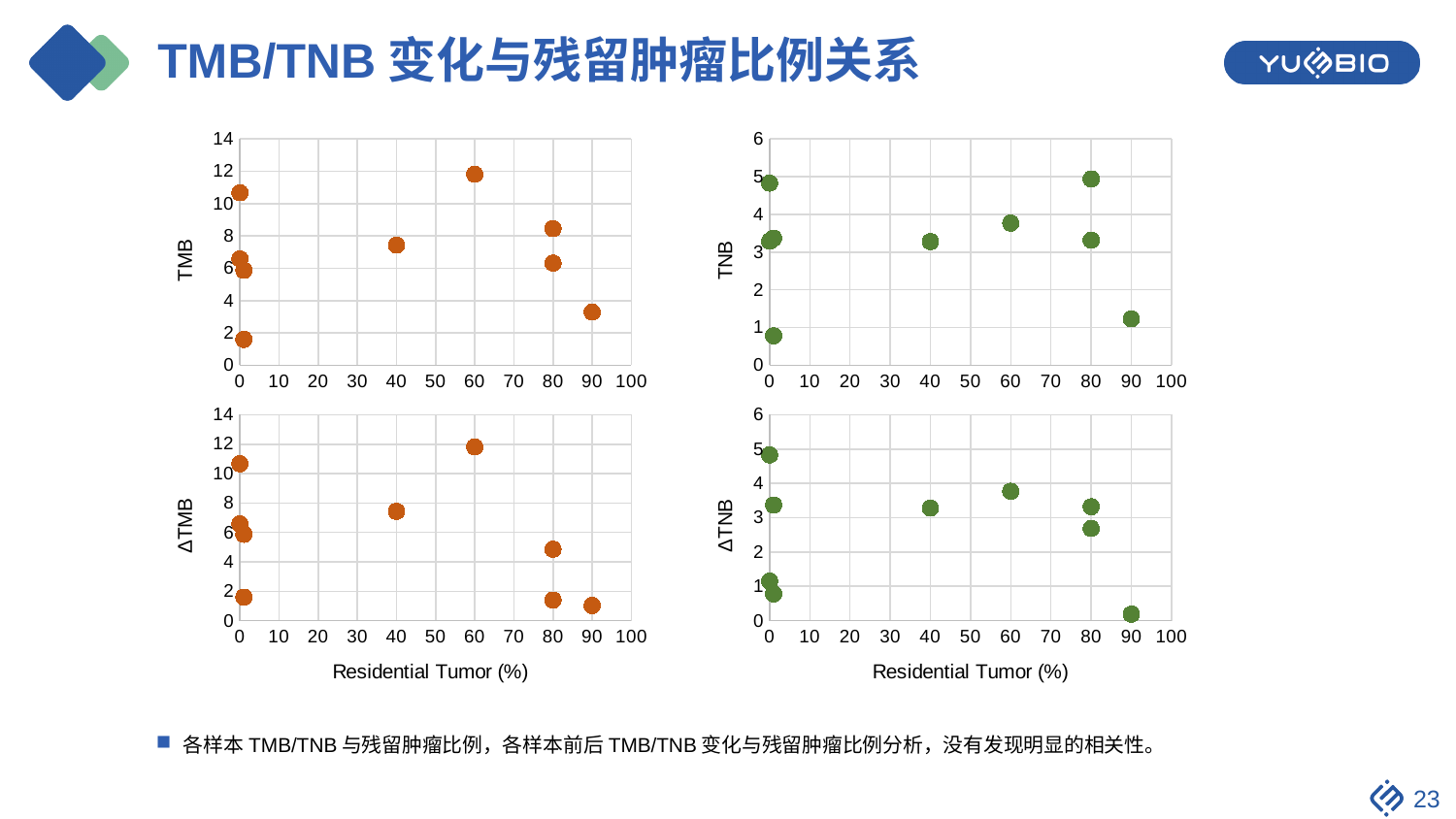

# TMB/TNB变化与残留肿瘤比例关系

### Chart

| Category |  |
|---|---|

### Chart

| Category |  |
|---|---|

### Chart

| Category |  |
|---|---|

### Chart

| Category |  |
|---|---|
各样本TMB/TNB与残留肿瘤比例，各样本前后TMB/TNB变化与残留肿瘤比例分析，没有发现明显的相关性。